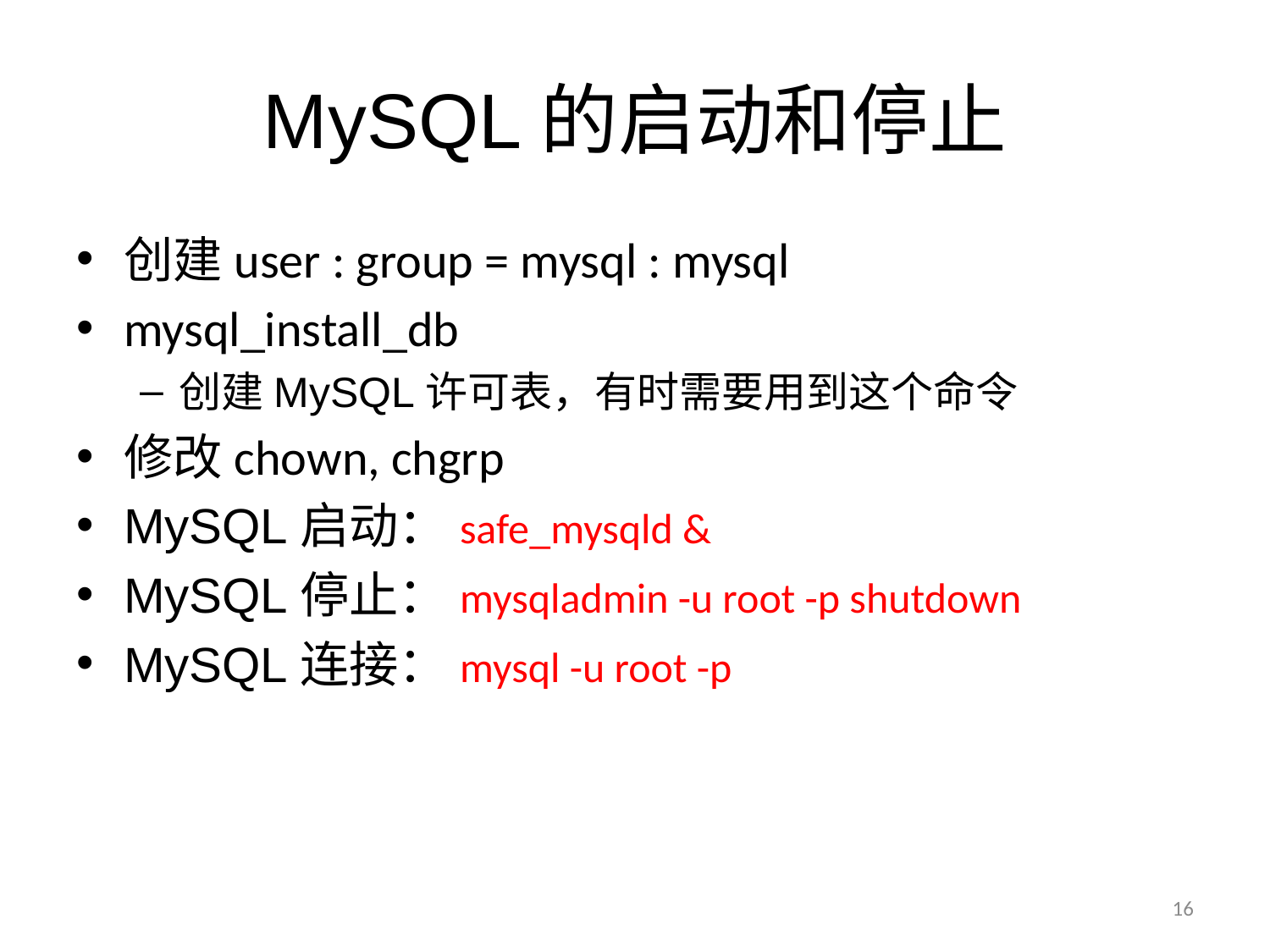

# MySQL的启动和停止
创建user : group = mysql : mysql
mysql_install_db
创建MySQL许可表，有时需要用到这个命令
修改chown, chgrp
MySQL启动：safe_mysqld &
MySQL停止：mysqladmin -u root -p shutdown
MySQL连接：mysql -u root -p
16